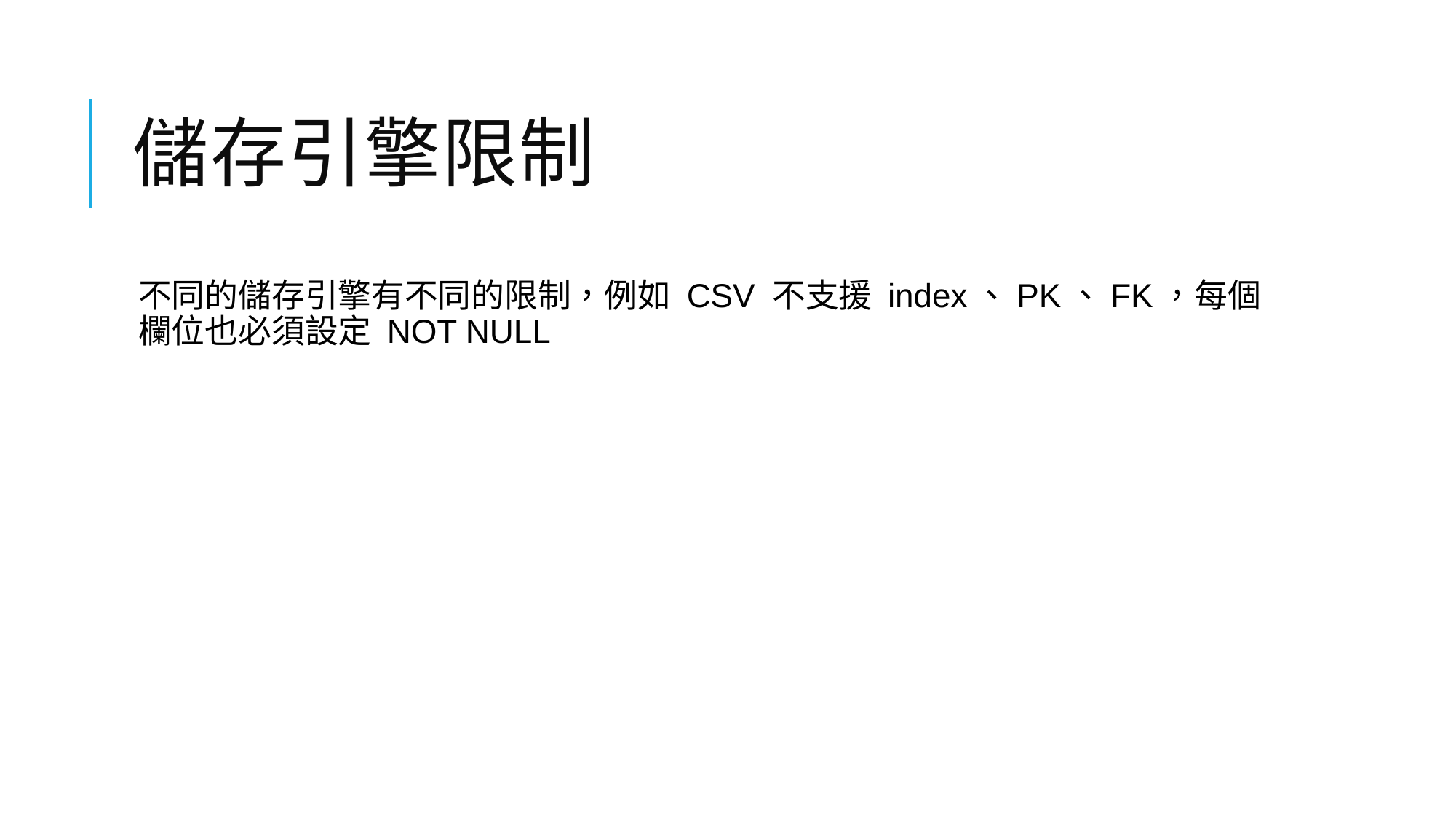

# 儲存引擎限制
不同的儲存引擎有不同的限制，例如 CSV 不支援 index、PK、FK，每個欄位也必須設定 NOT NULL